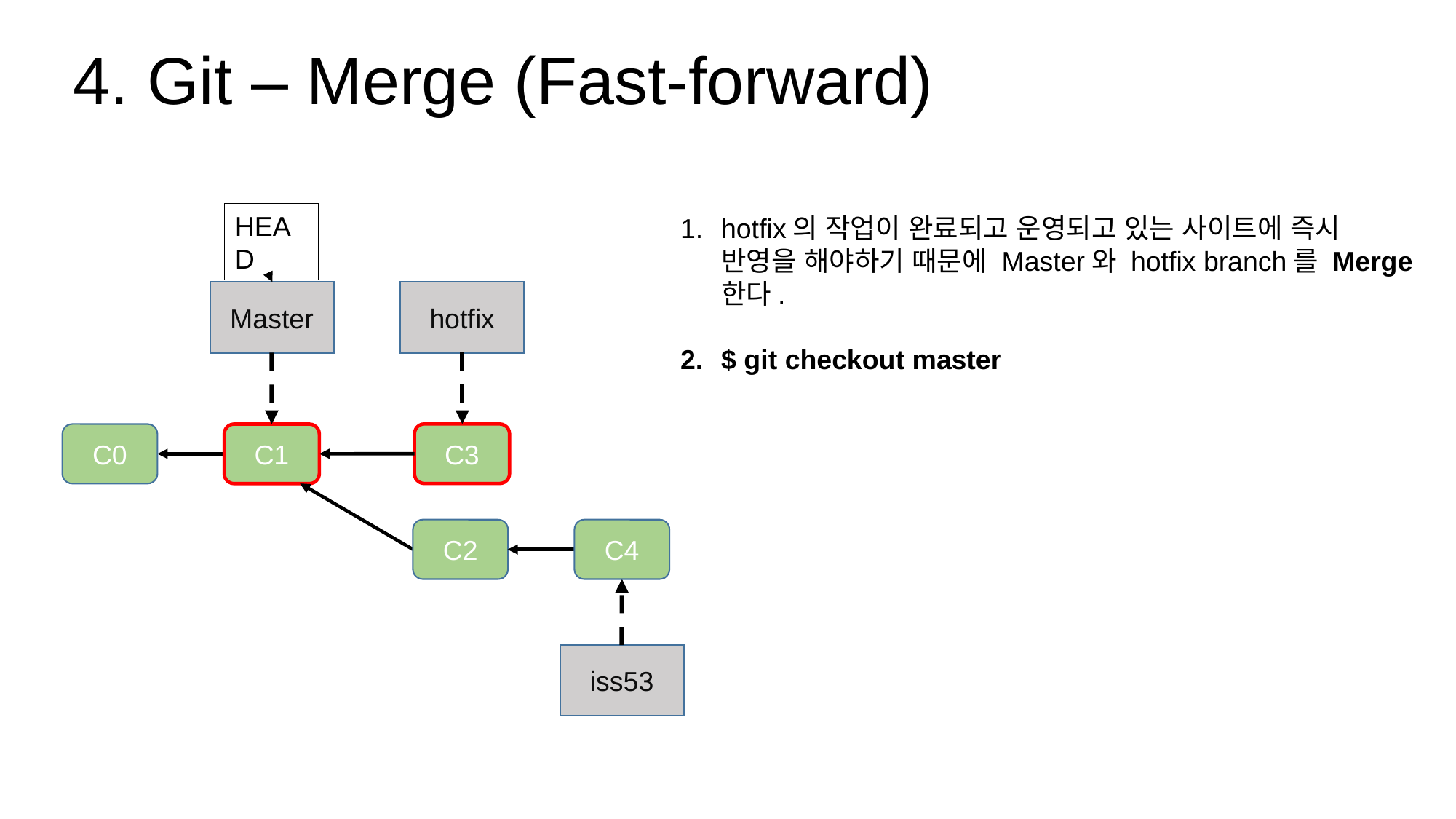

# 4. Git – Merge (Fast-forward)
HEAD
hotfix의 작업이 완료되고 운영되고 있는 사이트에 즉시 반영을 해야하기 때문에 Master와 hotfix branch를 Merge 한다.

$ git checkout master

Master
hotfix
C3
C1
C0
C4
C2
iss53